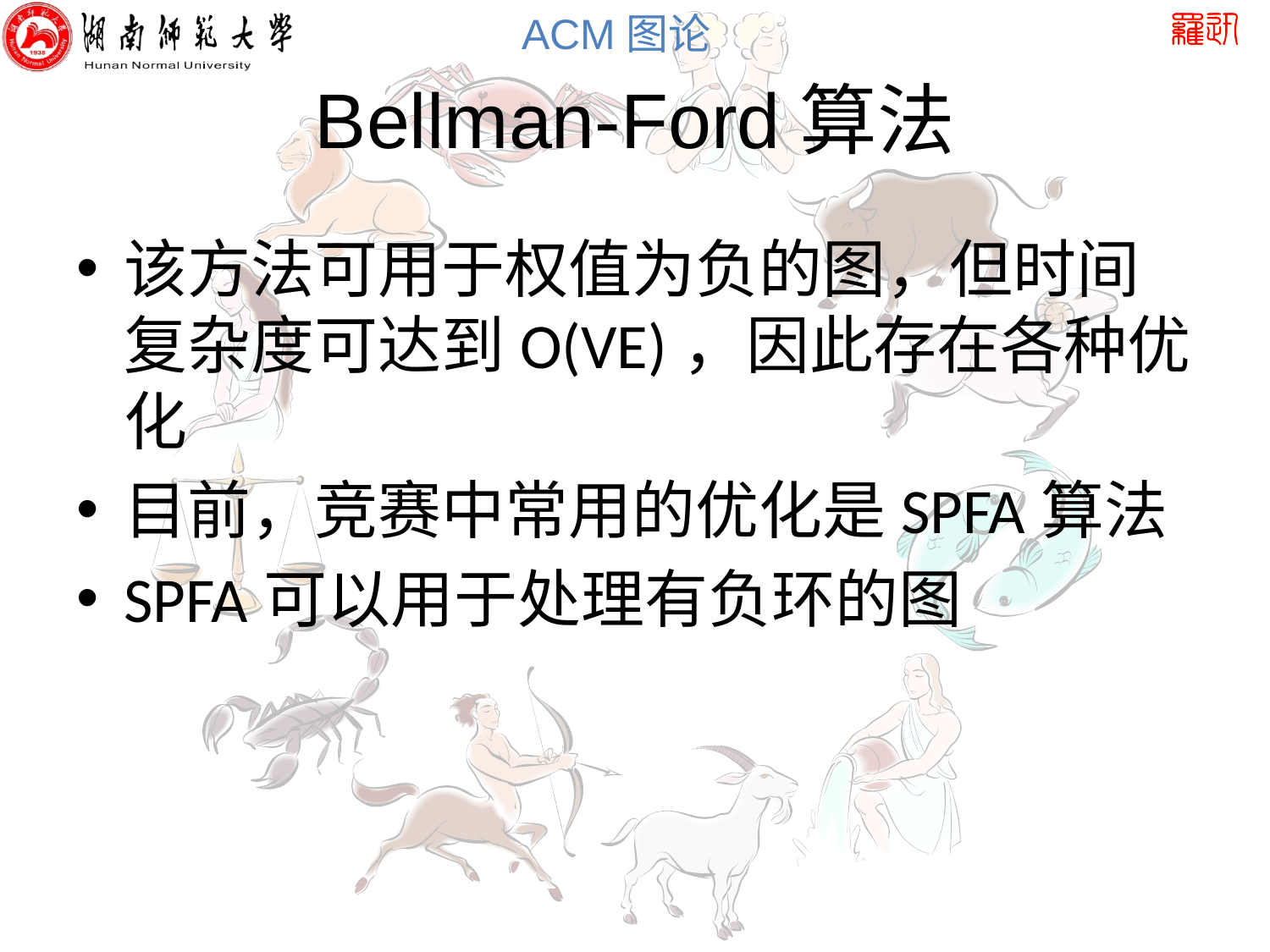

# Bellman-Ford算法
该方法可用于权值为负的图，但时间复杂度可达到O(VE)，因此存在各种优化
目前，竞赛中常用的优化是SPFA算法
SPFA可以用于处理有负环的图